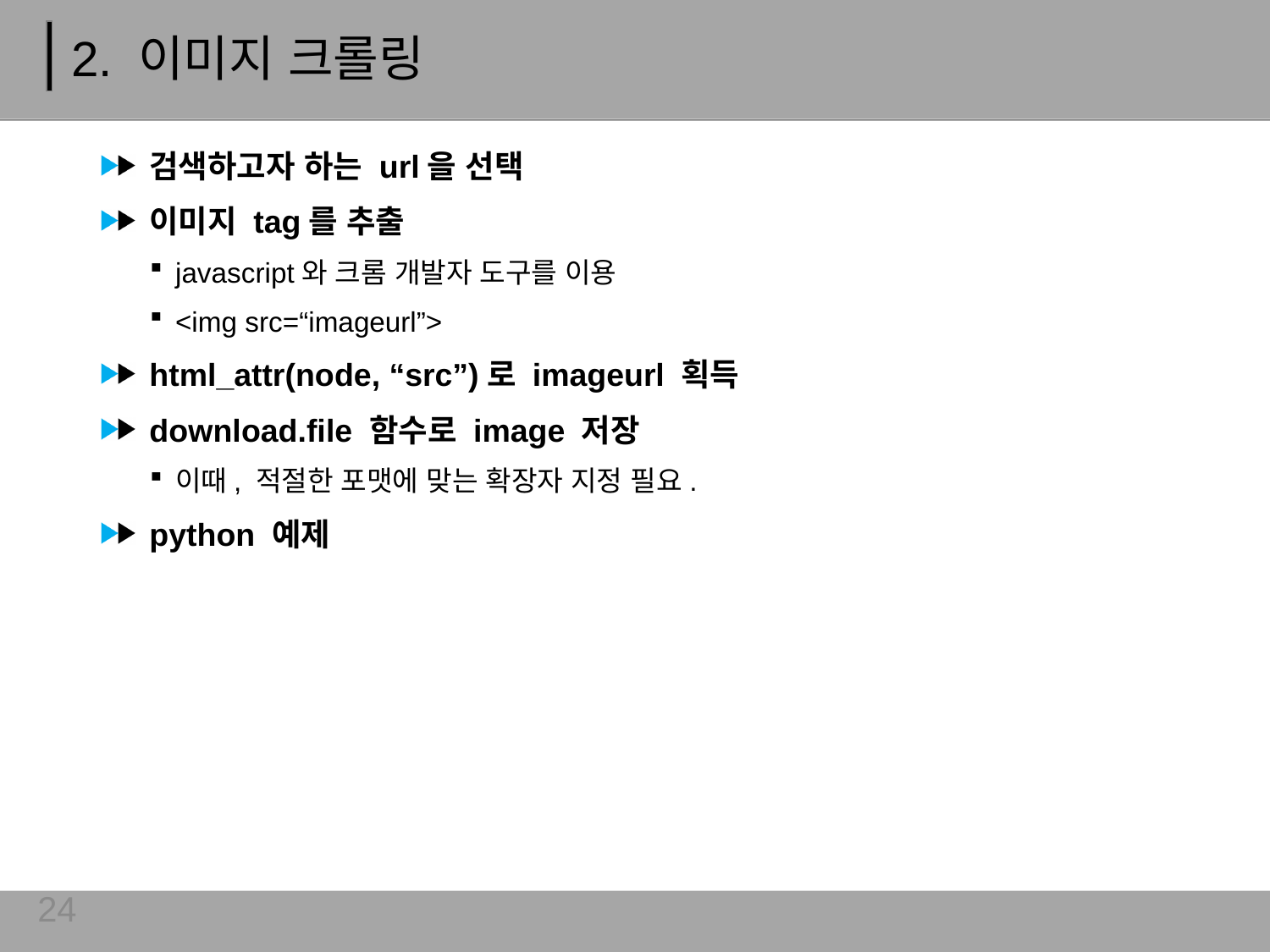

# 2. 이미지 크롤링
검색하고자 하는 url을 선택
이미지 tag를 추출
javascript와 크롬 개발자 도구를 이용
<img src=“imageurl”>
html_attr(node, “src”)로 imageurl 획득
download.file 함수로 image 저장
이때, 적절한 포맷에 맞는 확장자 지정 필요.
python 예제

24